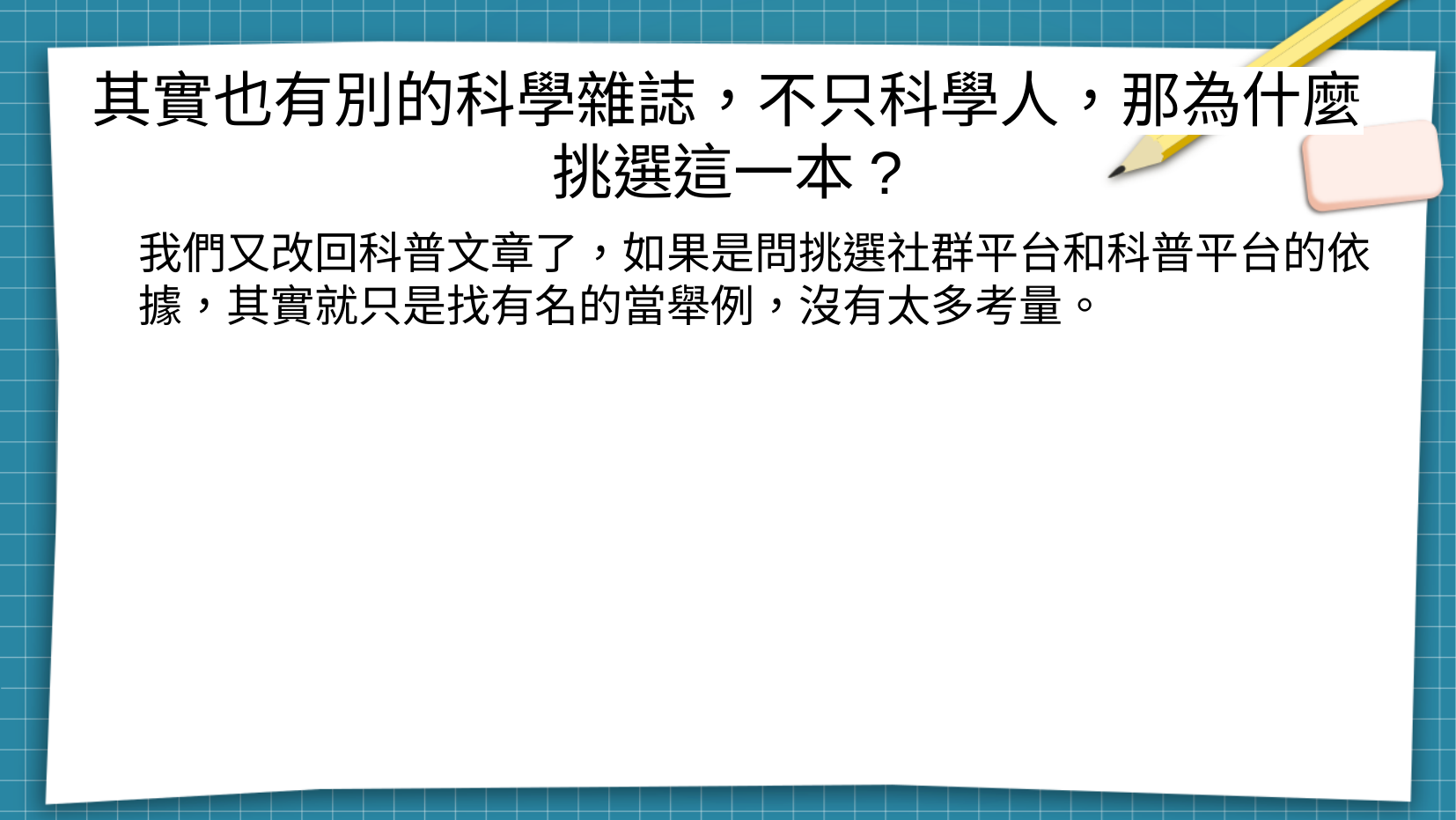

其實也有別的科學雜誌，不只科學人，那為什麼挑選這一本?
我們又改回科普文章了，如果是問挑選社群平台和科普平台的依據，其實就只是找有名的當舉例，沒有太多考量。